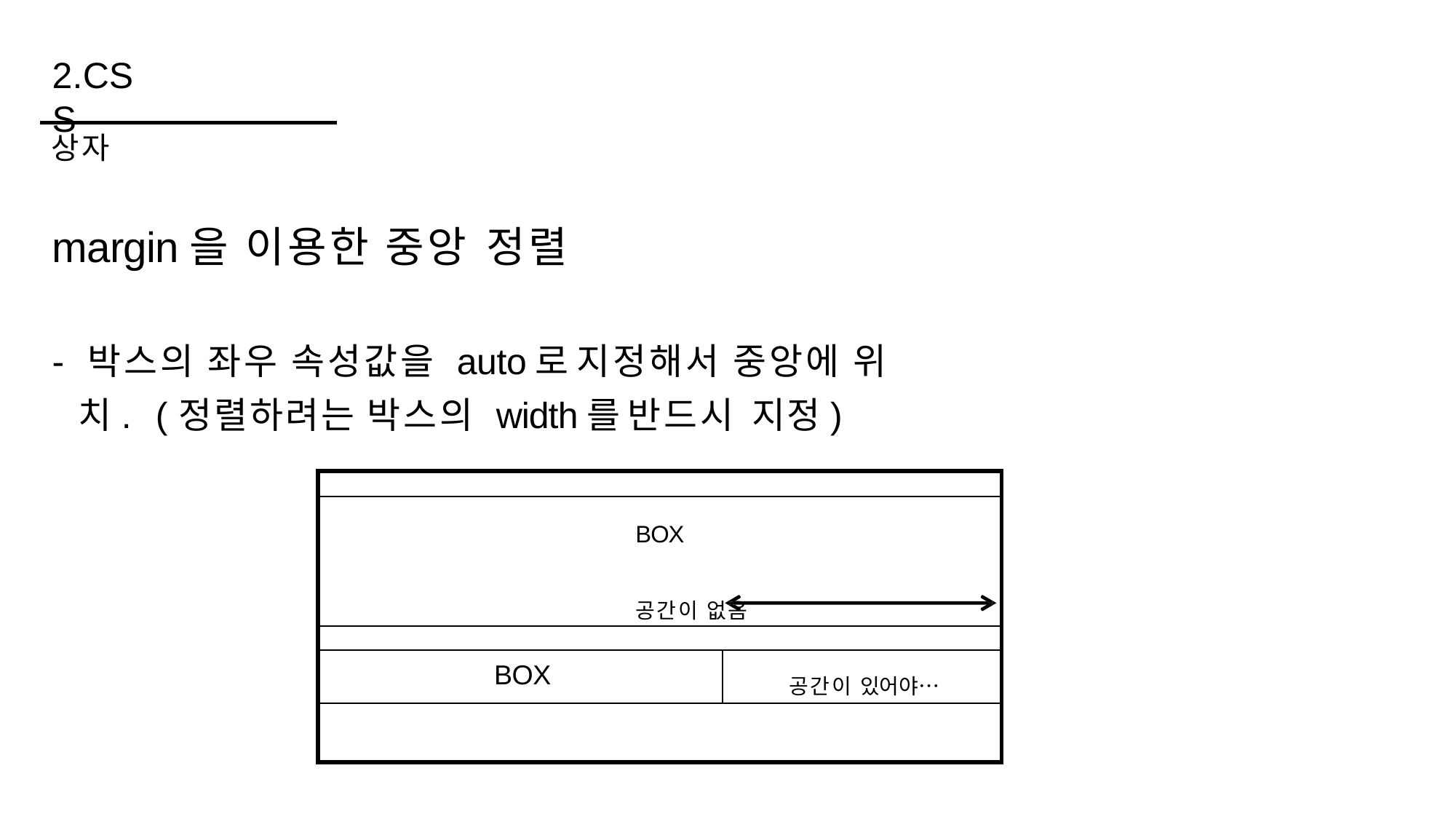

# 2.CSS

상자

margin을	이용한 중앙 정렬

- 박스의 좌우 속성값을 auto로 지정해서 중앙에 위치.  (정렬하려는 박스의 width를 반드시 지정)
|  |  |
| --- | --- |
| BOX 공간이 없음 |  |
|  |  |
| BOX | 공간이 있어야… |
|  |  |